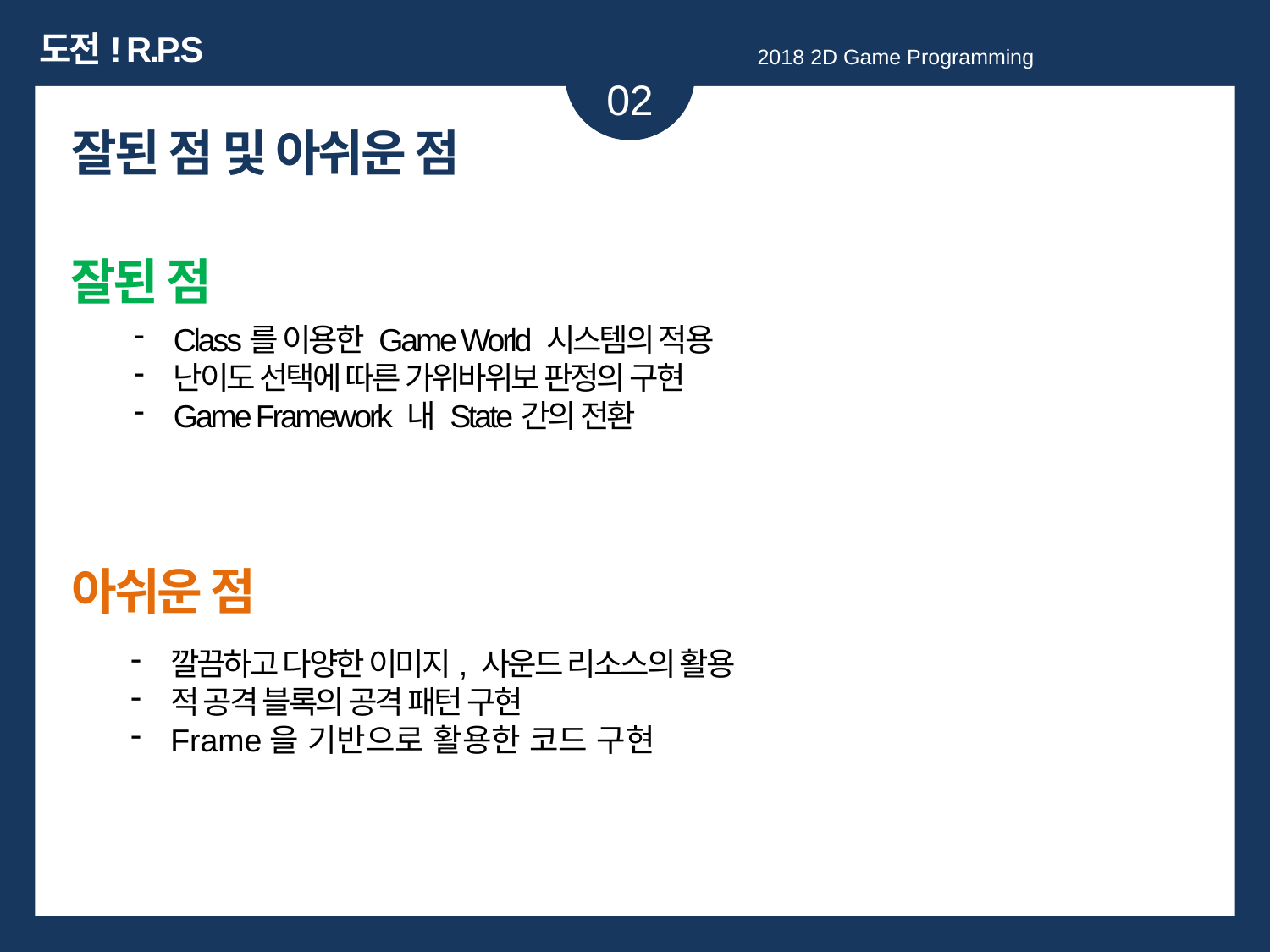

도전! R.P.S
2018 2D Game Programming
02

잘된 점 및 아쉬운 점
잘된 점
Class를 이용한 Game World 시스템의 적용
난이도 선택에 따른 가위바위보 판정의 구현
Game Framework 내 State간의 전환
아쉬운 점
깔끔하고 다양한 이미지, 사운드 리소스의 활용
적 공격 블록의 공격 패턴 구현
Frame을 기반으로 활용한 코드 구현